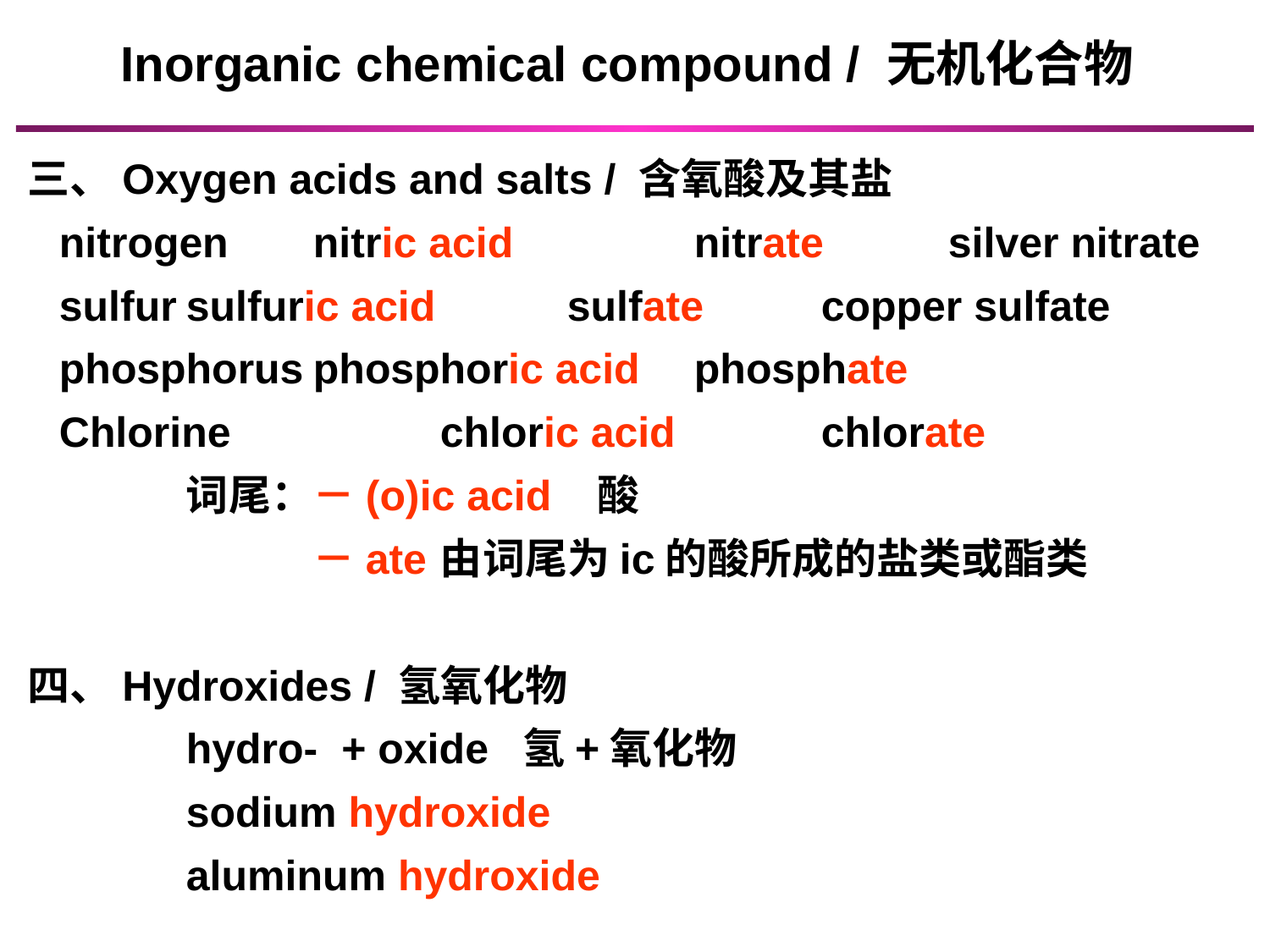

Inorganic chemical compound / 无机化合物

三、Oxygen acids and salts / 含氧酸及其盐
	nitrogen	nitric acid		nitrate	silver nitrate
	sulfur	sulfuric acid		sulfate	copper sulfate
	phosphorus	phosphoric acid	phosphate
	Chlorine		chloric acid		chlorate
		词尾：－(o)ic acid   酸
			－ate	由词尾为ic的酸所成的盐类或酯类

四、Hydroxides / 氢氧化物
		hydro-  + oxide  氢+氧化物
		sodium hydroxide
		aluminum hydroxide